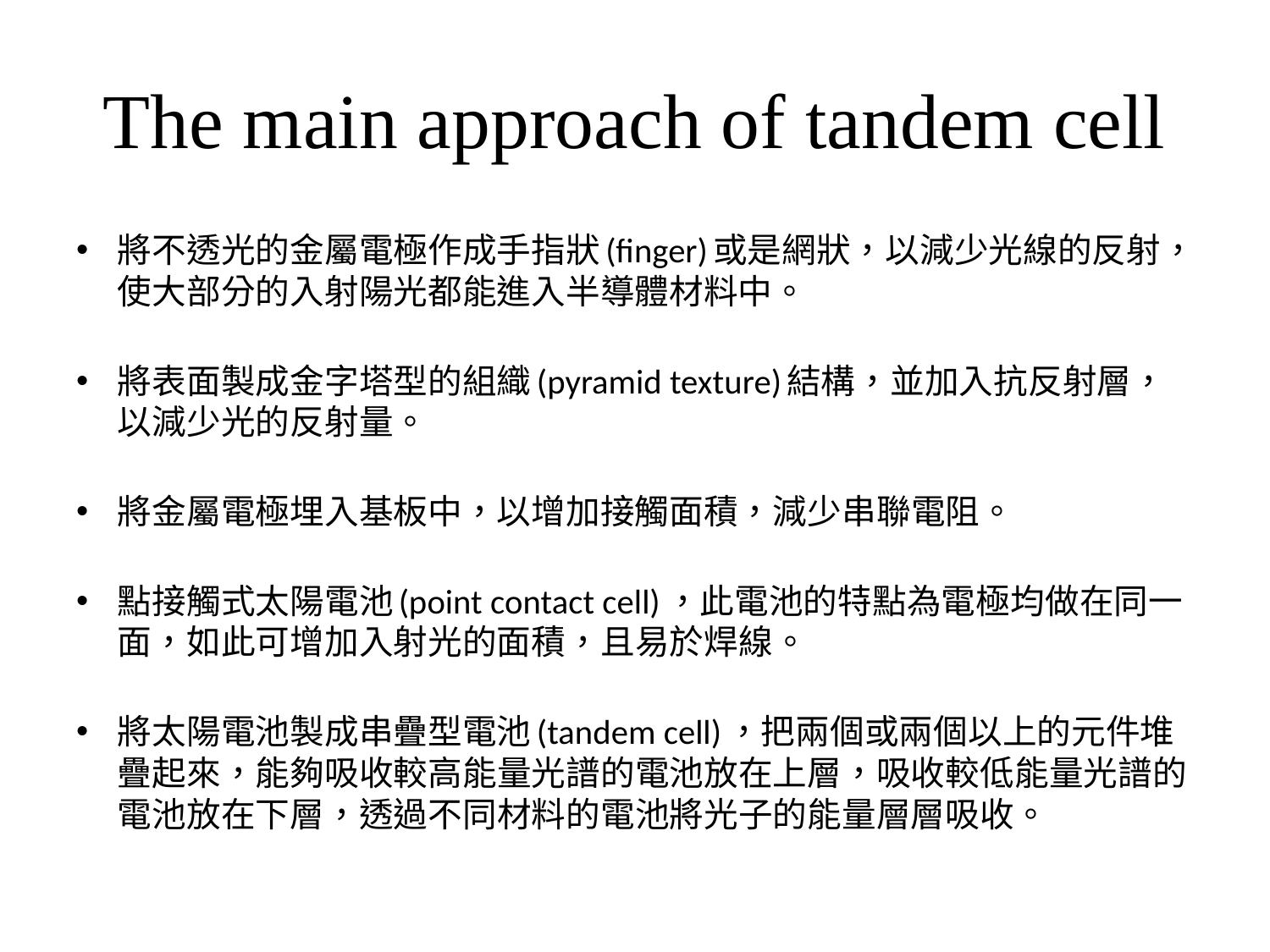

# The main approach of tandem cell
將不透光的金屬電極作成手指狀(finger)或是網狀，以減少光線的反射，使大部分的入射陽光都能進入半導體材料中。
將表面製成金字塔型的組織(pyramid texture)結構，並加入抗反射層，以減少光的反射量。
將金屬電極埋入基板中，以增加接觸面積，減少串聯電阻。
點接觸式太陽電池(point contact cell)，此電池的特點為電極均做在同一面，如此可增加入射光的面積，且易於焊線。
將太陽電池製成串疊型電池(tandem cell)，把兩個或兩個以上的元件堆疊起來，能夠吸收較高能量光譜的電池放在上層，吸收較低能量光譜的電池放在下層，透過不同材料的電池將光子的能量層層吸收。